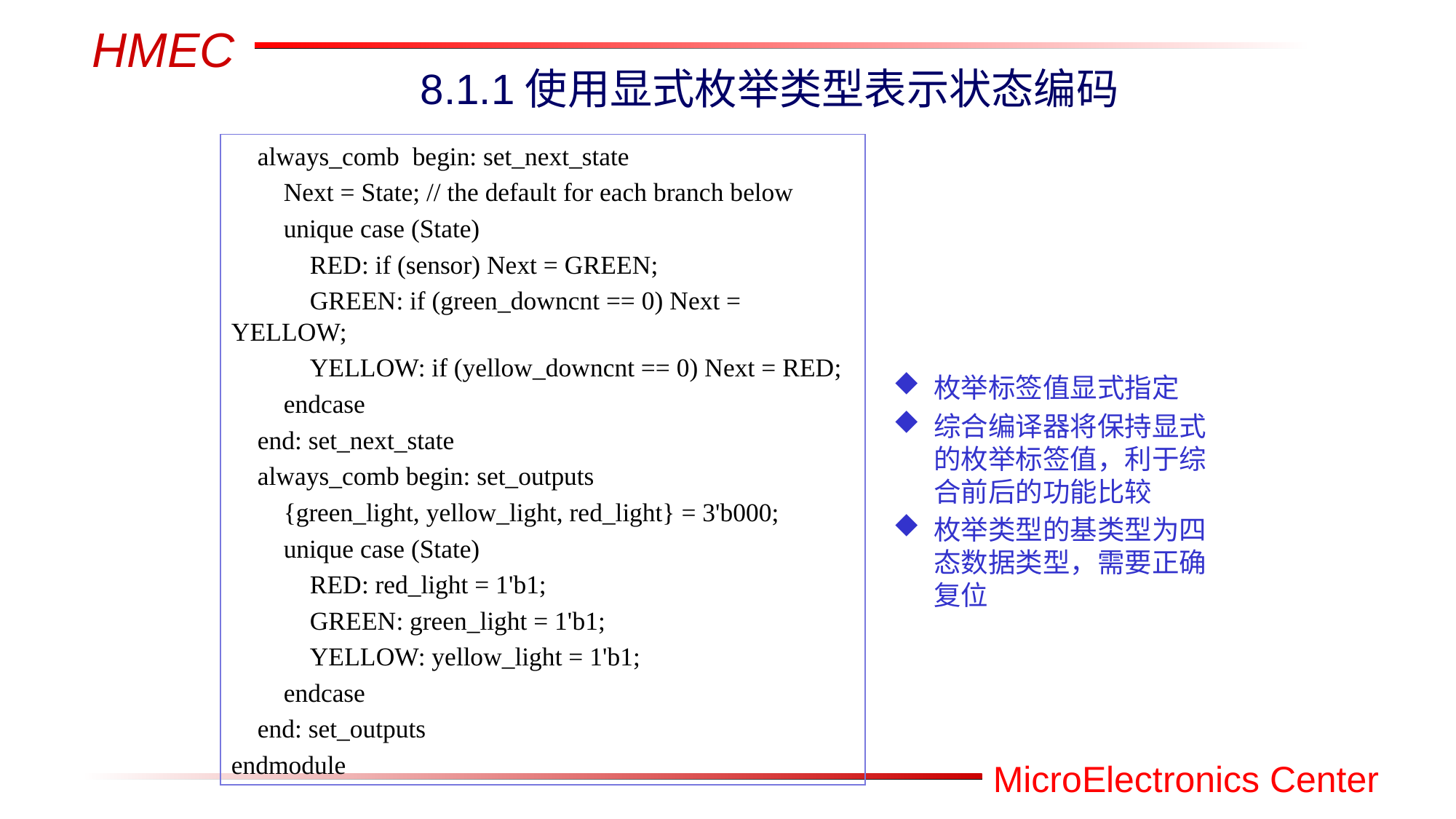

8.1.1使用显式枚举类型表示状态编码
    always_comb  begin: set_next_state
        Next = State; // the default for each branch below
        unique case (State)
            RED: if (sensor) Next = GREEN;
            GREEN: if (green_downcnt == 0) Next = YELLOW;
            YELLOW: if (yellow_downcnt == 0) Next = RED;
        endcase
    end: set_next_state
    always_comb begin: set_outputs
        {green_light, yellow_light, red_light} = 3'b000;
        unique case (State)
            RED: red_light = 1'b1;
            GREEN: green_light = 1'b1;
            YELLOW: yellow_light = 1'b1;
        endcase
    end: set_outputs
endmodule
枚举标签值显式指定
综合编译器将保持显式的枚举标签值，利于综合前后的功能比较
枚举类型的基类型为四态数据类型，需要正确复位